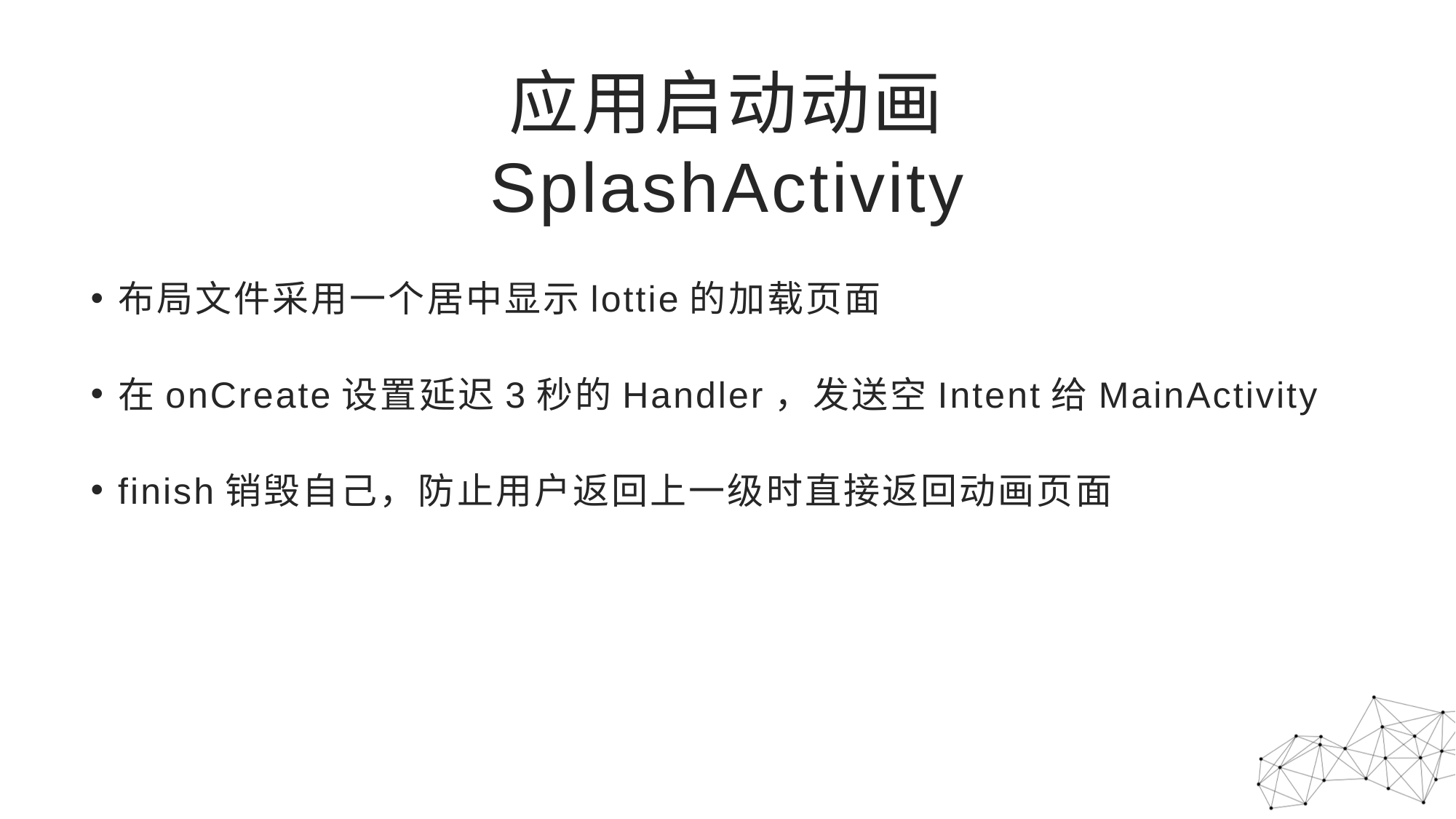

# 应用启动动画 SplashActivity
布局文件采用一个居中显示lottie的加载页面
在onCreate设置延迟3秒的Handler，发送空Intent给MainActivity
finish销毁自己，防止用户返回上一级时直接返回动画页面